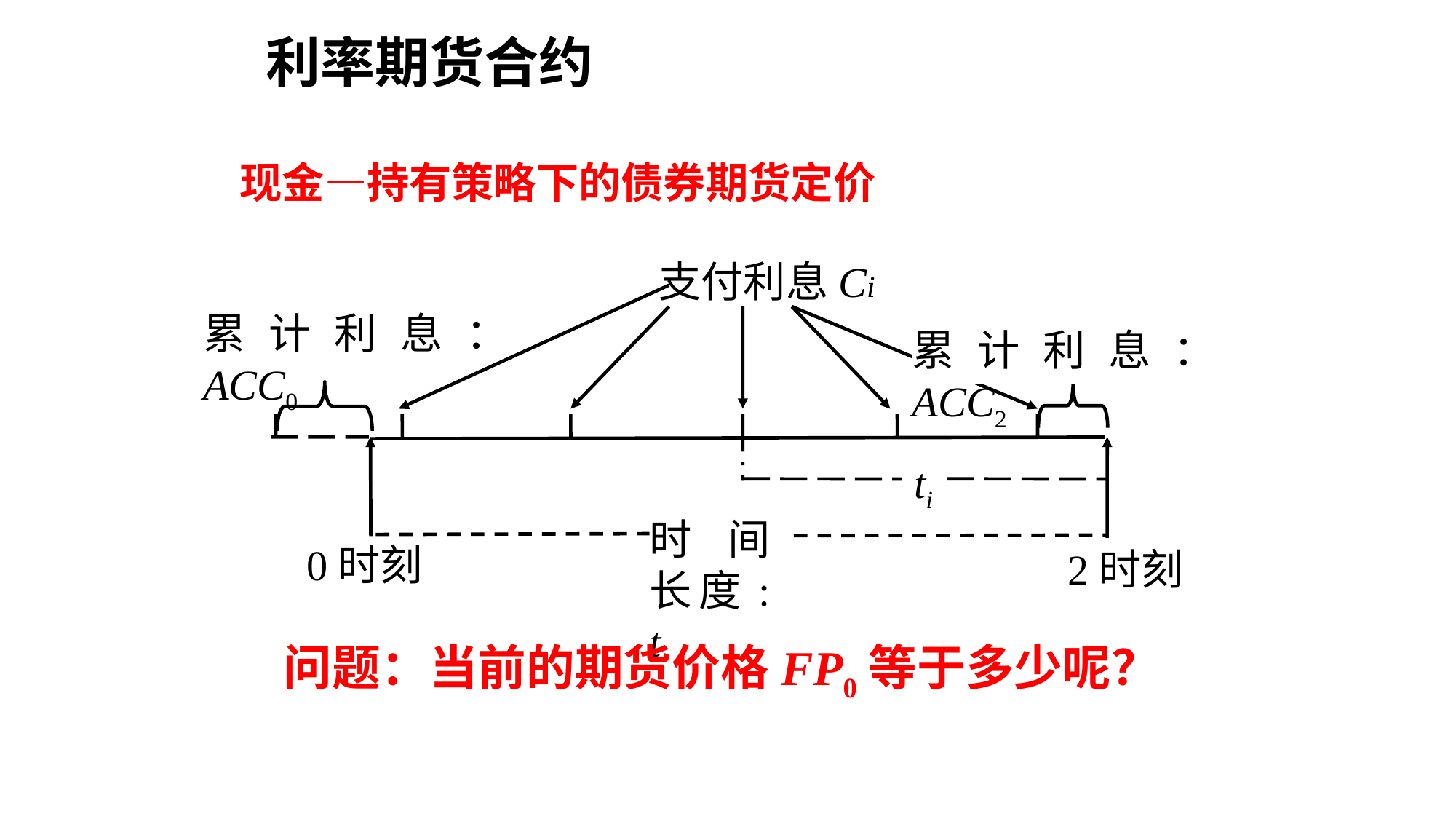

利率期货合约
现金—持有策略下的债券期货定价
支付利息Ci

累计利息：ACC0

累计利息：ACC2

ti

时间长度: t

0时刻
2时刻
问题：当前的期货价格FP0等于多少呢？